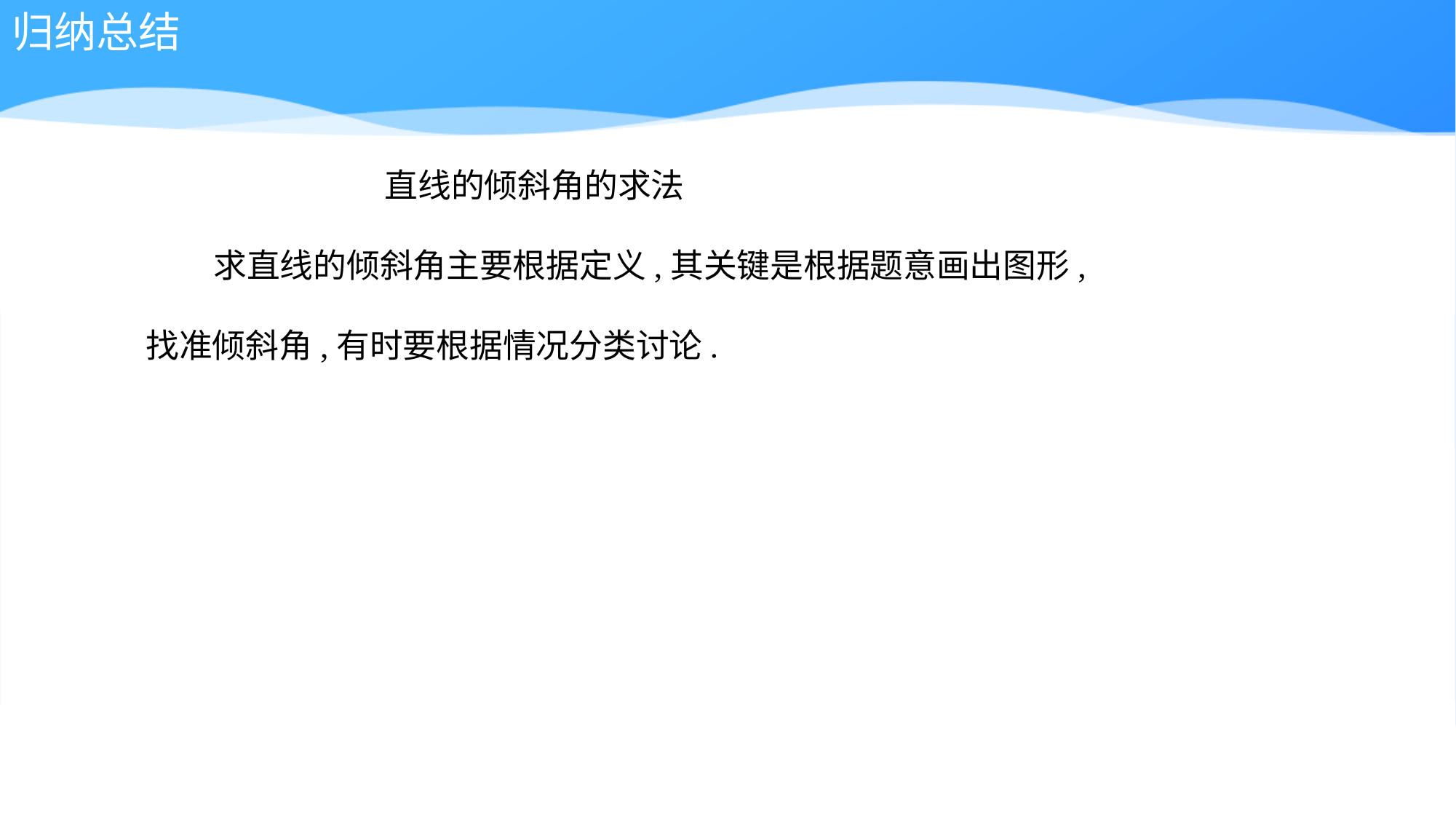

归纳总结
                               直线的倾斜角的求法
        求直线的倾斜角主要根据定义,其关键是根据题意画出图形,找准倾斜角,有时要根据情况分类讨论.